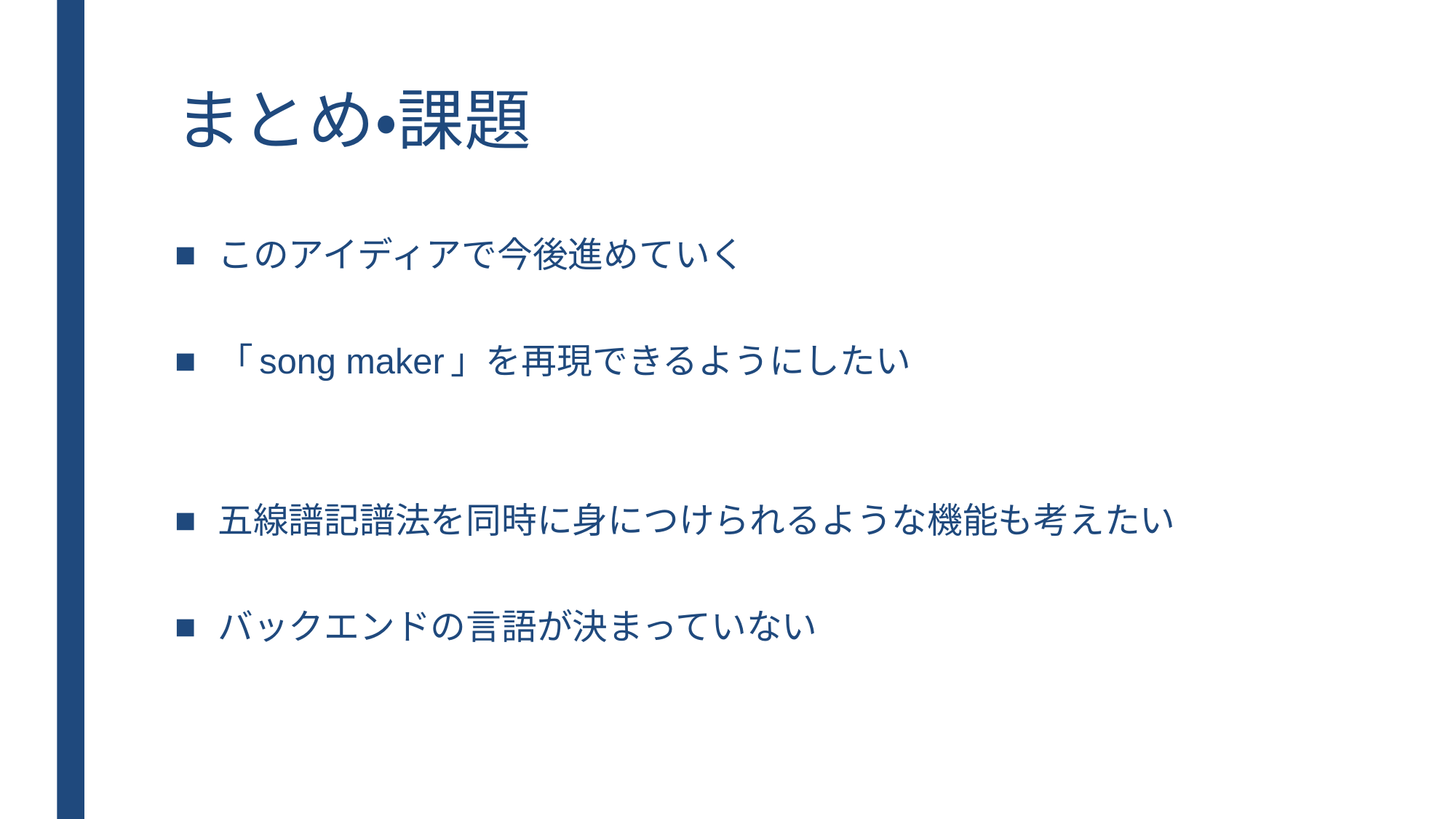

# まとめ・課題
このアイディアで今後進めていく

「song maker」を再現できるようにしたい

五線譜記譜法を同時に身につけられるような機能も考えたい

バックエンドの言語が決まっていない